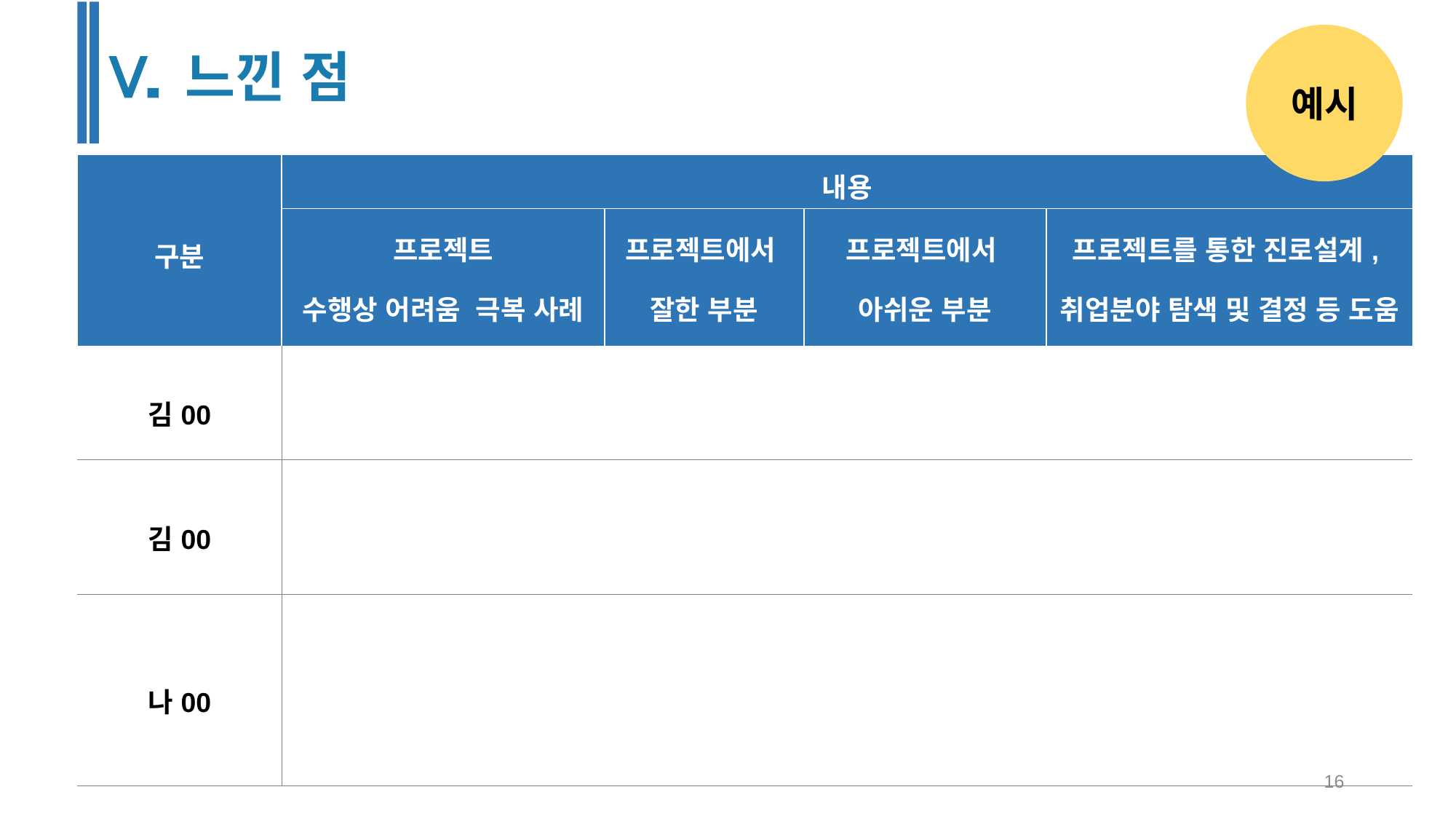

예시
Ⅴ. 느낀 점
| 구분 | 내용 |  |  |  |
| --- | --- | --- | --- | --- |
|  | 프로젝트 수행상 어려움 극복 사례 | 프로젝트에서 잘한 부분 | 프로젝트에서 아쉬운 부분 | 프로젝트를 통한 진로설계, 취업분야 탐색 및 결정 등 도움 |
| 김00 |  |  |  |  |
| 김00 |  |  |  |  |
| 나00 |  |  |  |  |
16